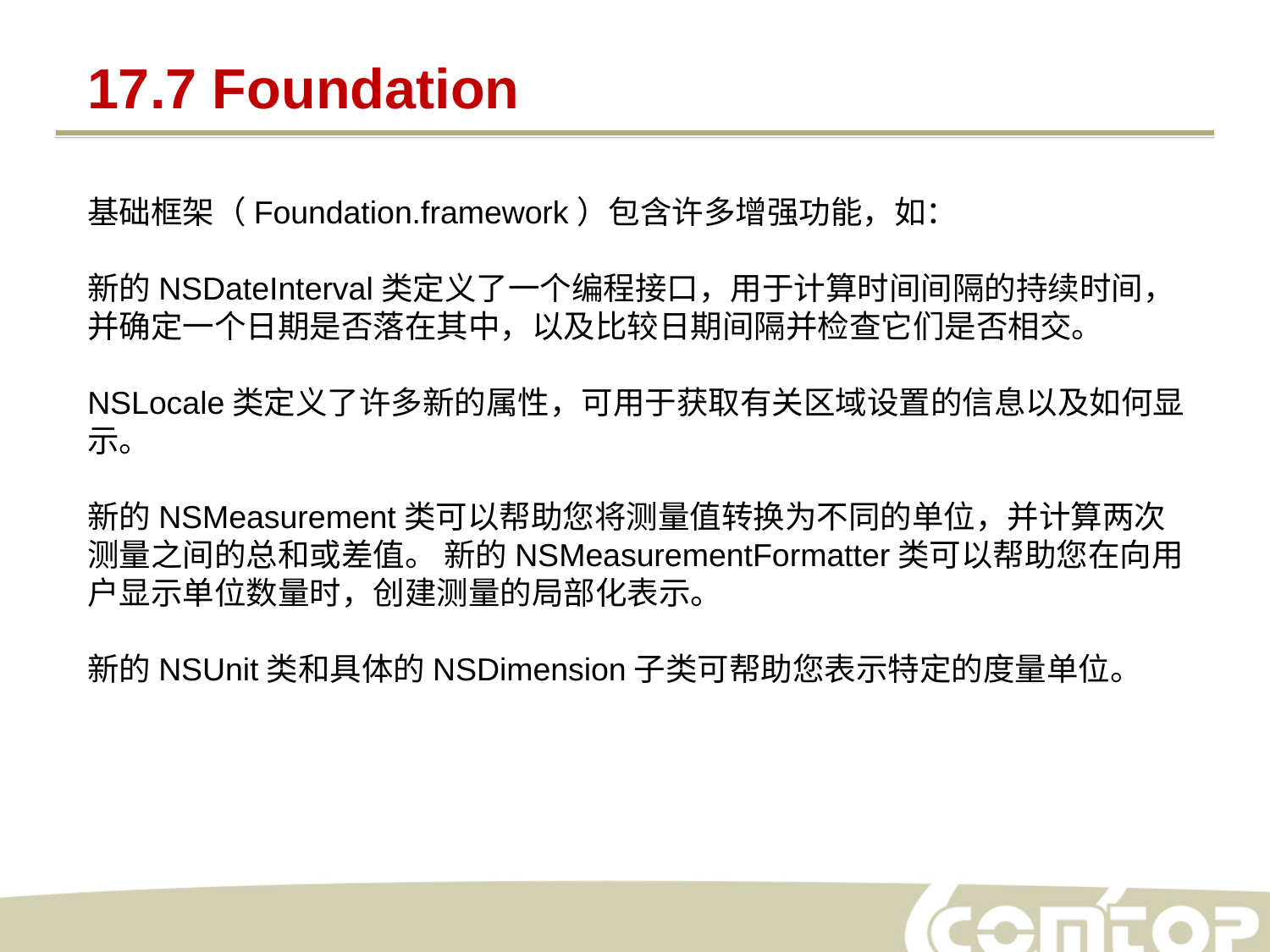

17.7 Foundation

基础框架（Foundation.framework）包含许多增强功能，如：

新的NSDateInterval类定义了一个编程接口，用于计算时间间隔的持续时间，并确定一个日期是否落在其中，以及比较日期间隔并检查它们是否相交。

NSLocale类定义了许多新的属性，可用于获取有关区域设置的信息以及如何显示。

新的NSMeasurement类可以帮助您将测量值转换为不同的单位，并计算两次测量之间的总和或差值。 新的NSMeasurementFormatter类可以帮助您在向用户显示单位数量时，创建测量的局部化表示。

新的NSUnit类和具体的NSDimension子类可帮助您表示特定的度量单位。